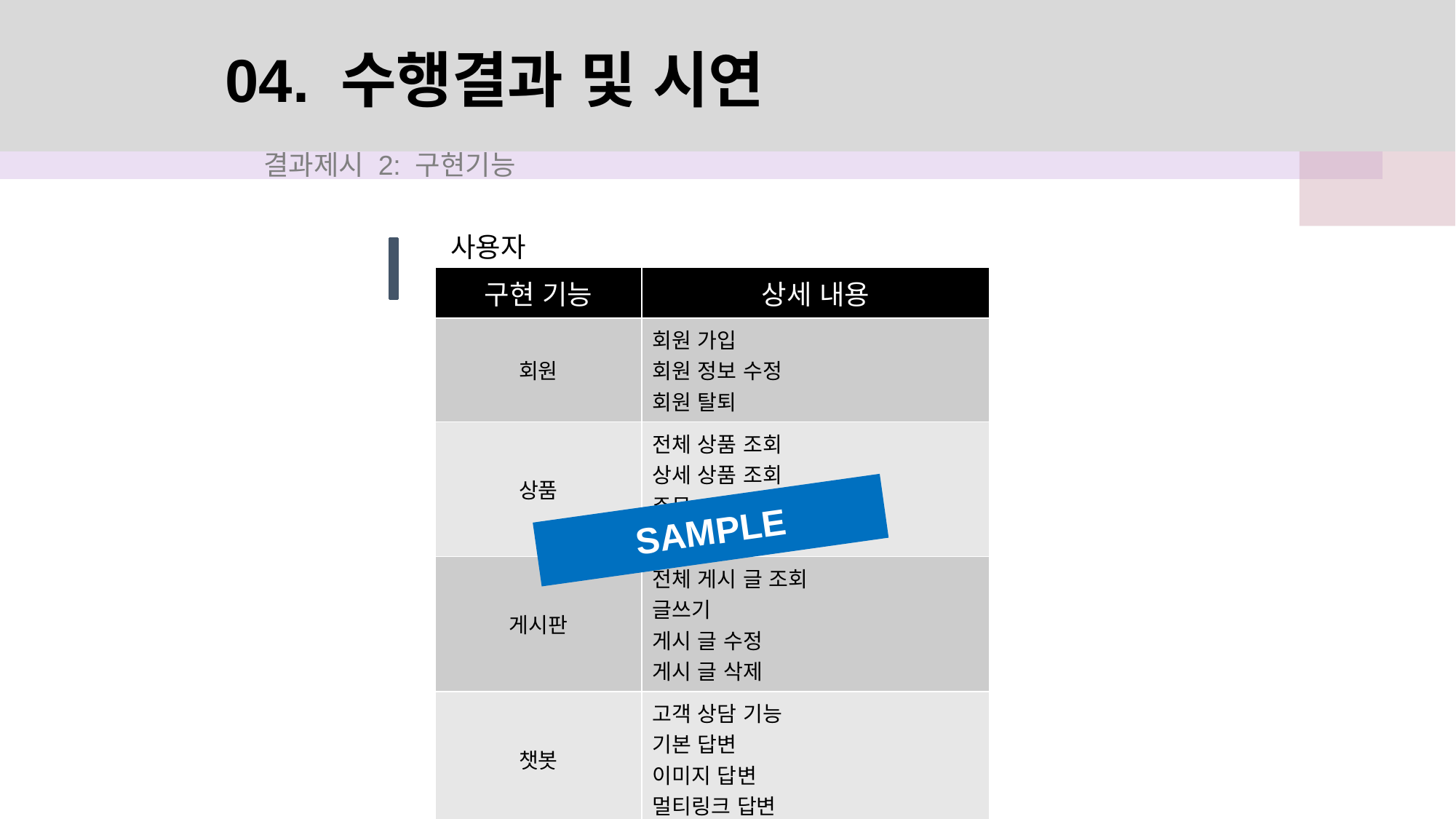

04. 수행결과 및 시연
결과제시 2: 구현기능
사용자

| 구현 기능 | 상세 내용 |
| --- | --- |
| 회원 | 회원 가입 회원 정보 수정 회원 탈퇴 |
| 상품 | 전체 상품 조회 상세 상품 조회 주문 주문 내역 조회 |
| 게시판 | 전체 게시 글 조회 글쓰기 게시 글 수정 게시 글 삭제 |
| 챗봇 | 고객 상담 기능 기본 답변 이미지 답변 멀티링크 답변 |
SAMPLE